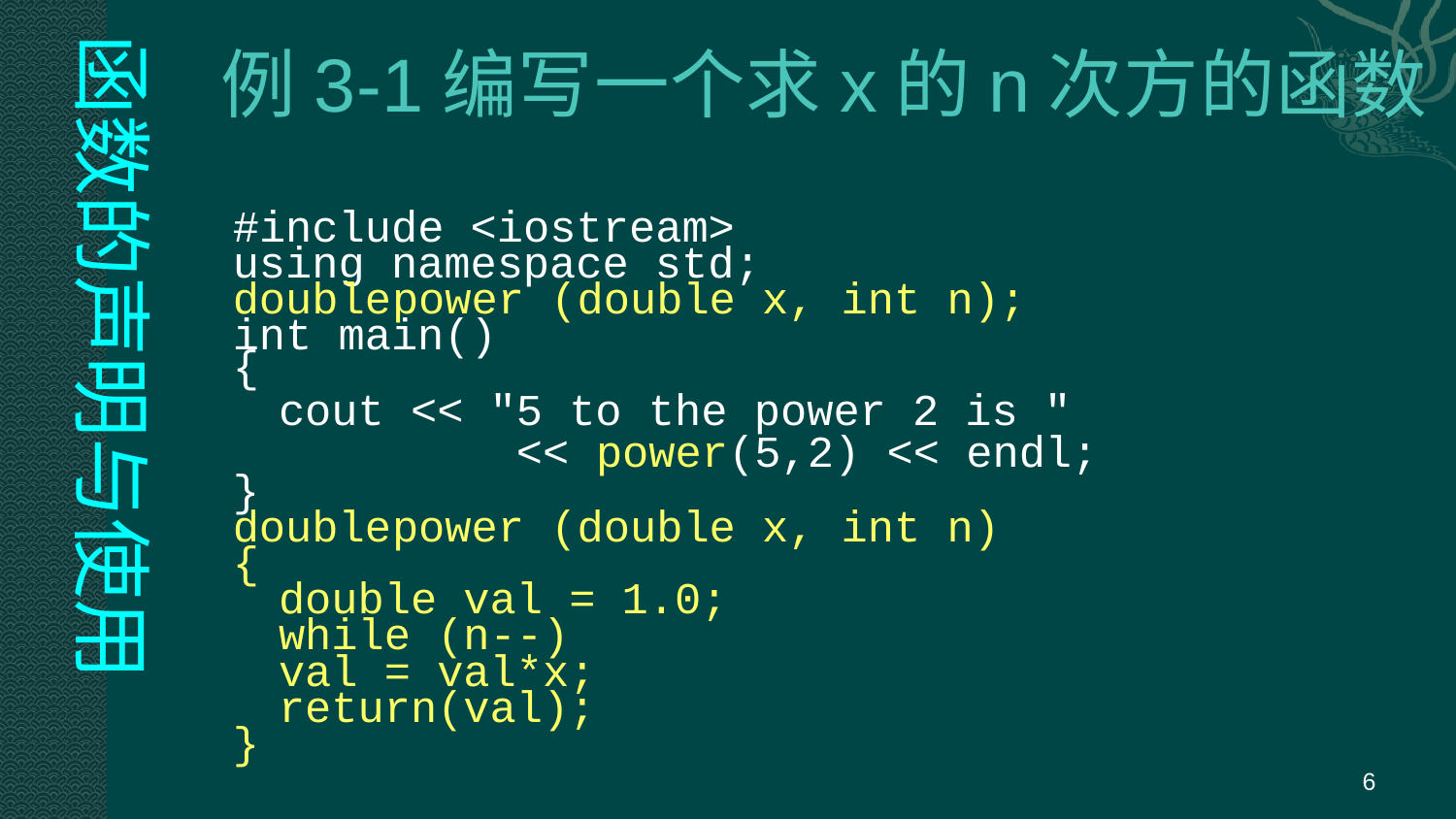

函数的声明与使用
# 例3-1编写一个求x的n次方的函数
#include <iostream>
using namespace std;
double	power (double x, int n);
int main()
{
	cout << "5 to the power 2 is "
         << power(5,2) << endl;
}
double	power (double x, int n)
{
	double val = 1.0;
	while (n--)
		val = val*x;
	return(val);
}
6